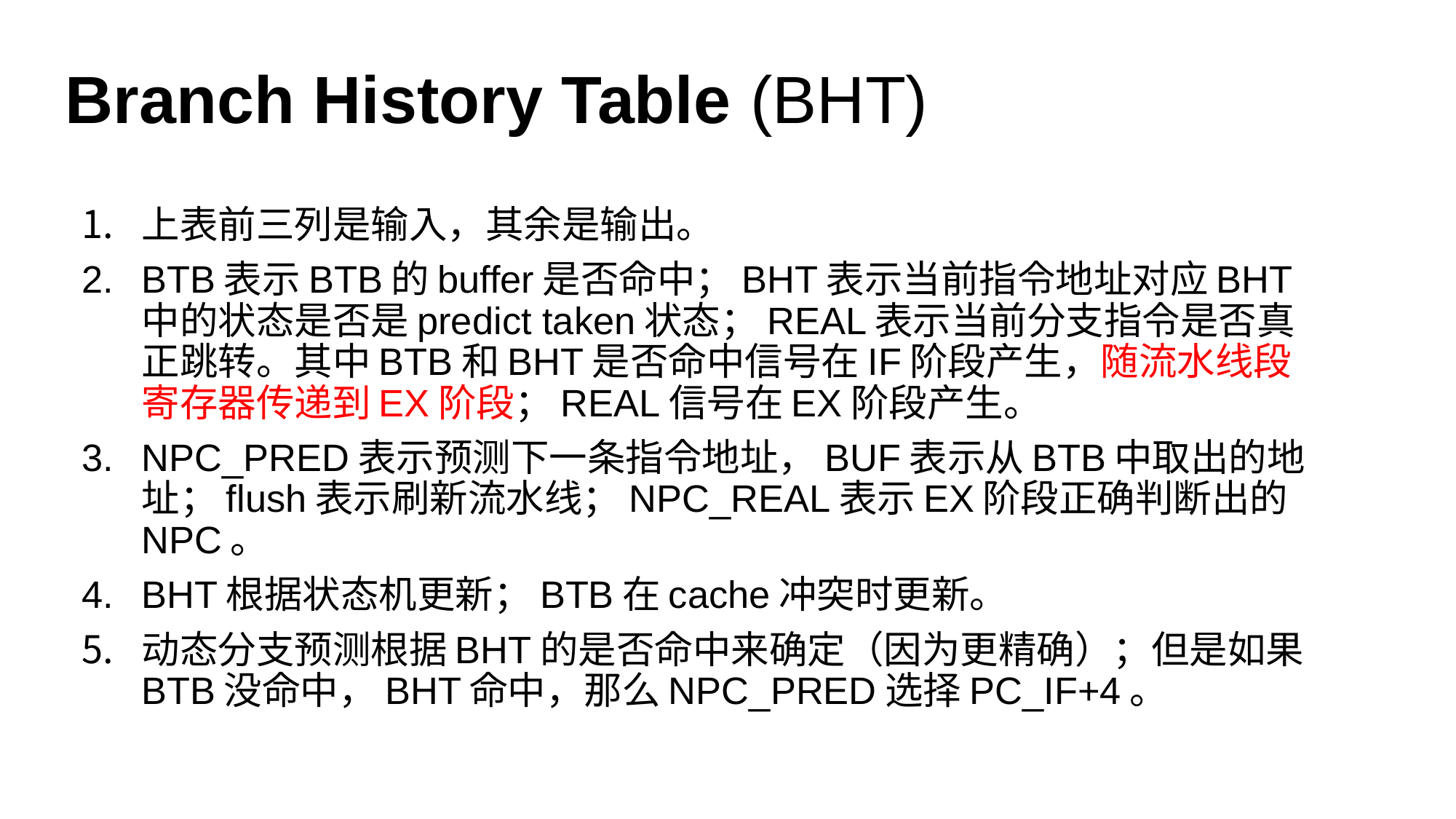

# Branch History Table (BHT)
上表前三列是输入，其余是输出。
BTB表示BTB的buffer是否命中；BHT表示当前指令地址对应BHT中的状态是否是predict taken状态；REAL表示当前分支指令是否真正跳转。其中BTB和BHT是否命中信号在IF阶段产生，随流水线段寄存器传递到EX阶段；REAL信号在EX阶段产生。
NPC_PRED表示预测下一条指令地址，BUF表示从BTB中取出的地址；flush表示刷新流水线；NPC_REAL表示EX阶段正确判断出的NPC。
BHT根据状态机更新；BTB在cache冲突时更新。
动态分支预测根据BHT的是否命中来确定（因为更精确）；但是如果BTB没命中，BHT命中，那么NPC_PRED选择PC_IF+4。